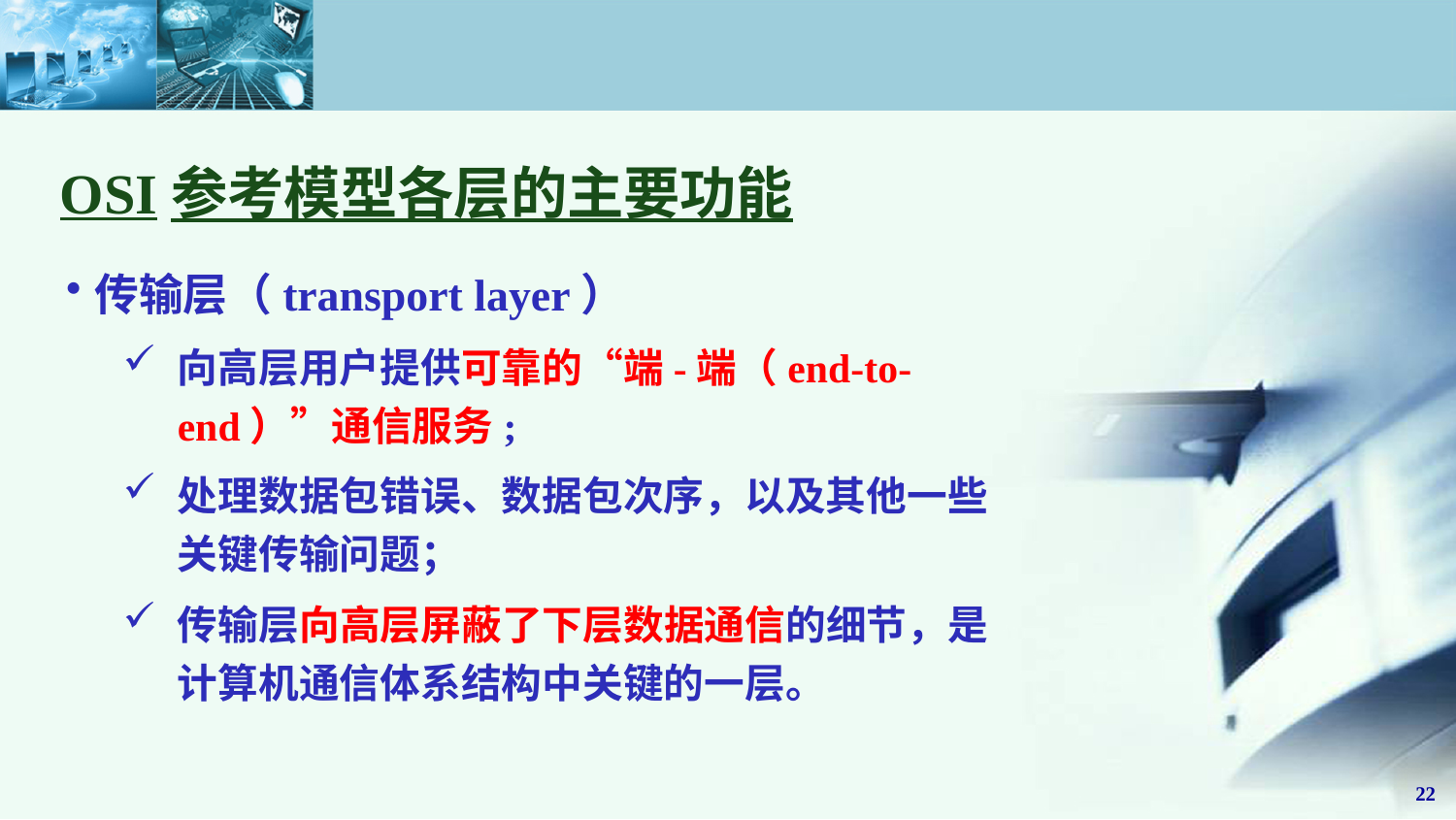

OSI参考模型各层的主要功能
传输层（transport layer）
向高层用户提供可靠的“端-端（end-to-end）”通信服务;
处理数据包错误、数据包次序，以及其他一些关键传输问题；
传输层向高层屏蔽了下层数据通信的细节，是计算机通信体系结构中关键的一层。
22